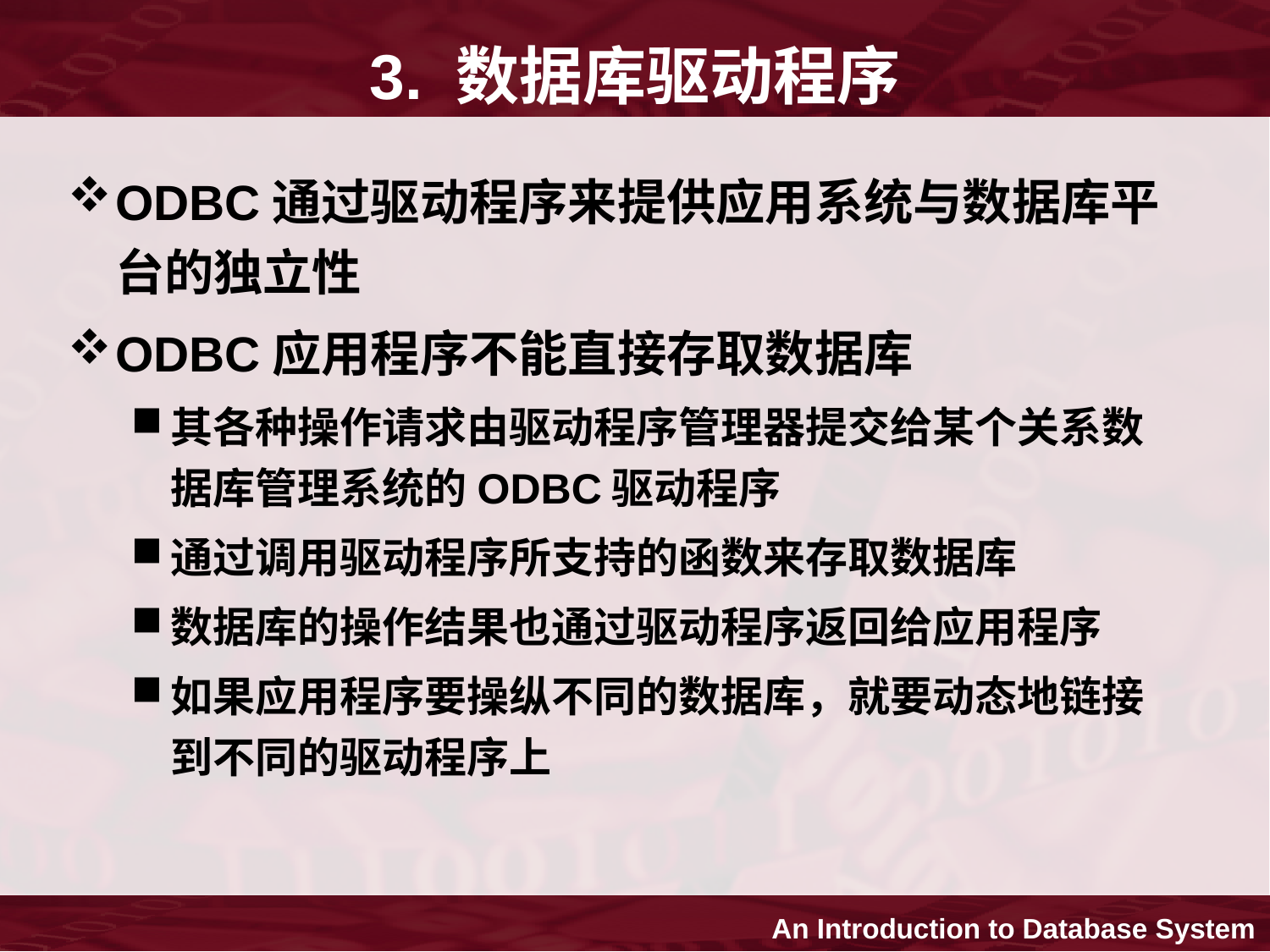

# 3. 数据库驱动程序
ODBC通过驱动程序来提供应用系统与数据库平台的独立性
ODBC应用程序不能直接存取数据库
其各种操作请求由驱动程序管理器提交给某个关系数据库管理系统的ODBC驱动程序
通过调用驱动程序所支持的函数来存取数据库
数据库的操作结果也通过驱动程序返回给应用程序
如果应用程序要操纵不同的数据库，就要动态地链接到不同的驱动程序上